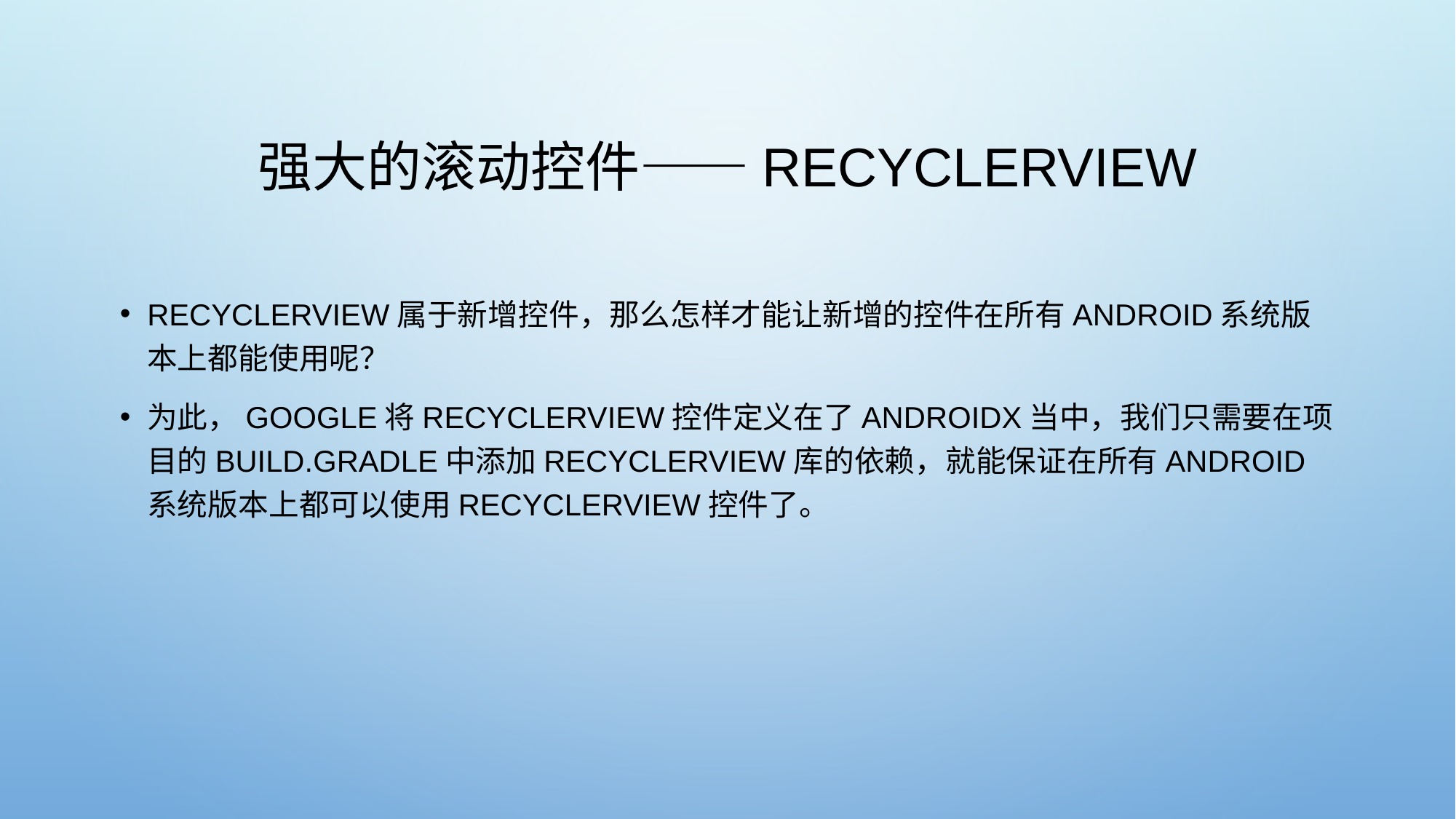

# 强大的滚动控件——RecyclerView
RecyclerView属于新增控件，那么怎样才能让新增的控件在所有Android系统版本上都能使用呢？
为此，Google将RecyclerView控件定义在了AndroidX当中，我们只需要在项目的build.gradle中添加RecyclerView库的依赖，就能保证在所有Android系统版本上都可以使用RecyclerView控件了。